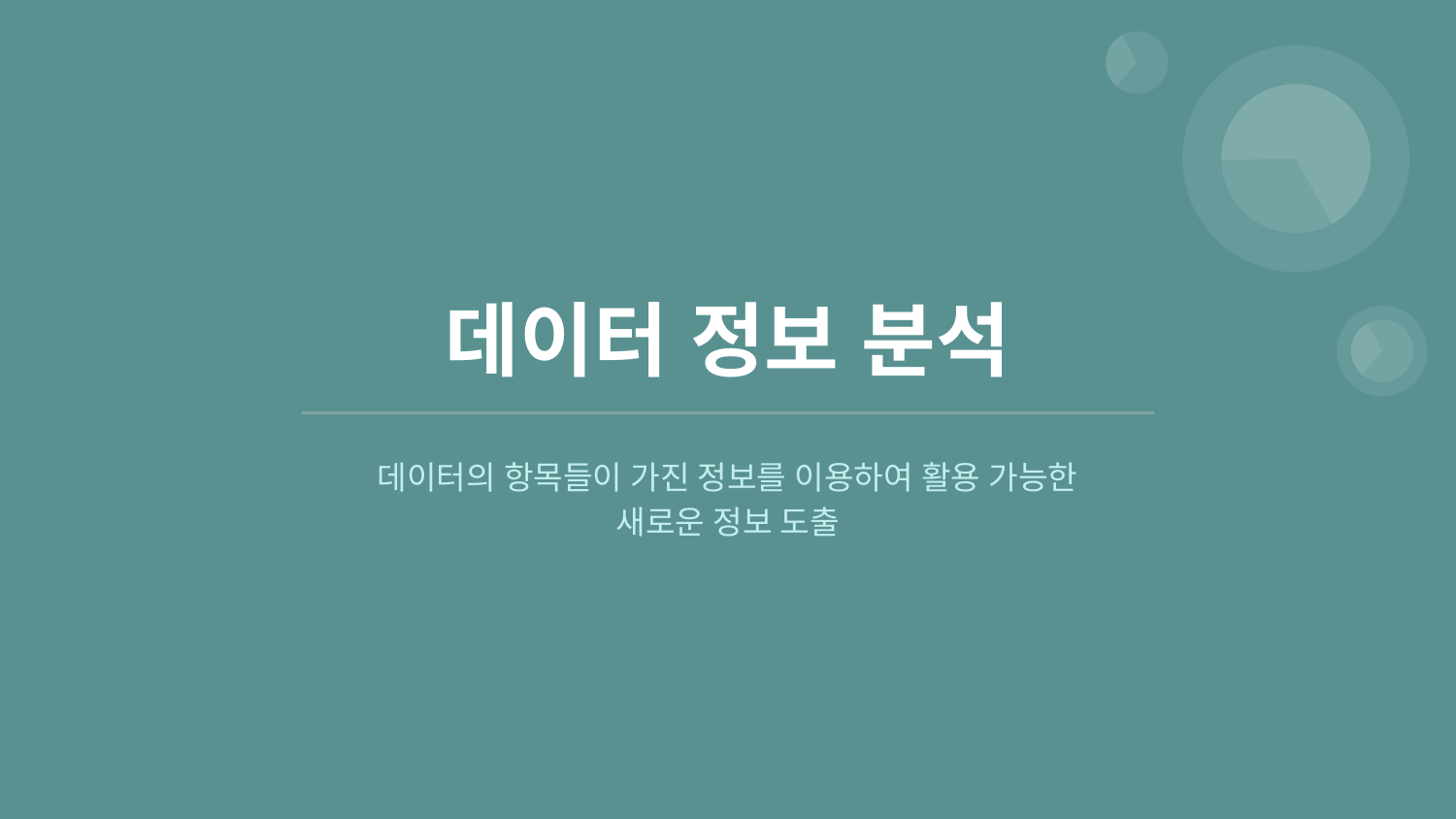

# 데이터 정보 분석
데이터의 항목들이 가진 정보를 이용하여 활용 가능한 새로운 정보 도출